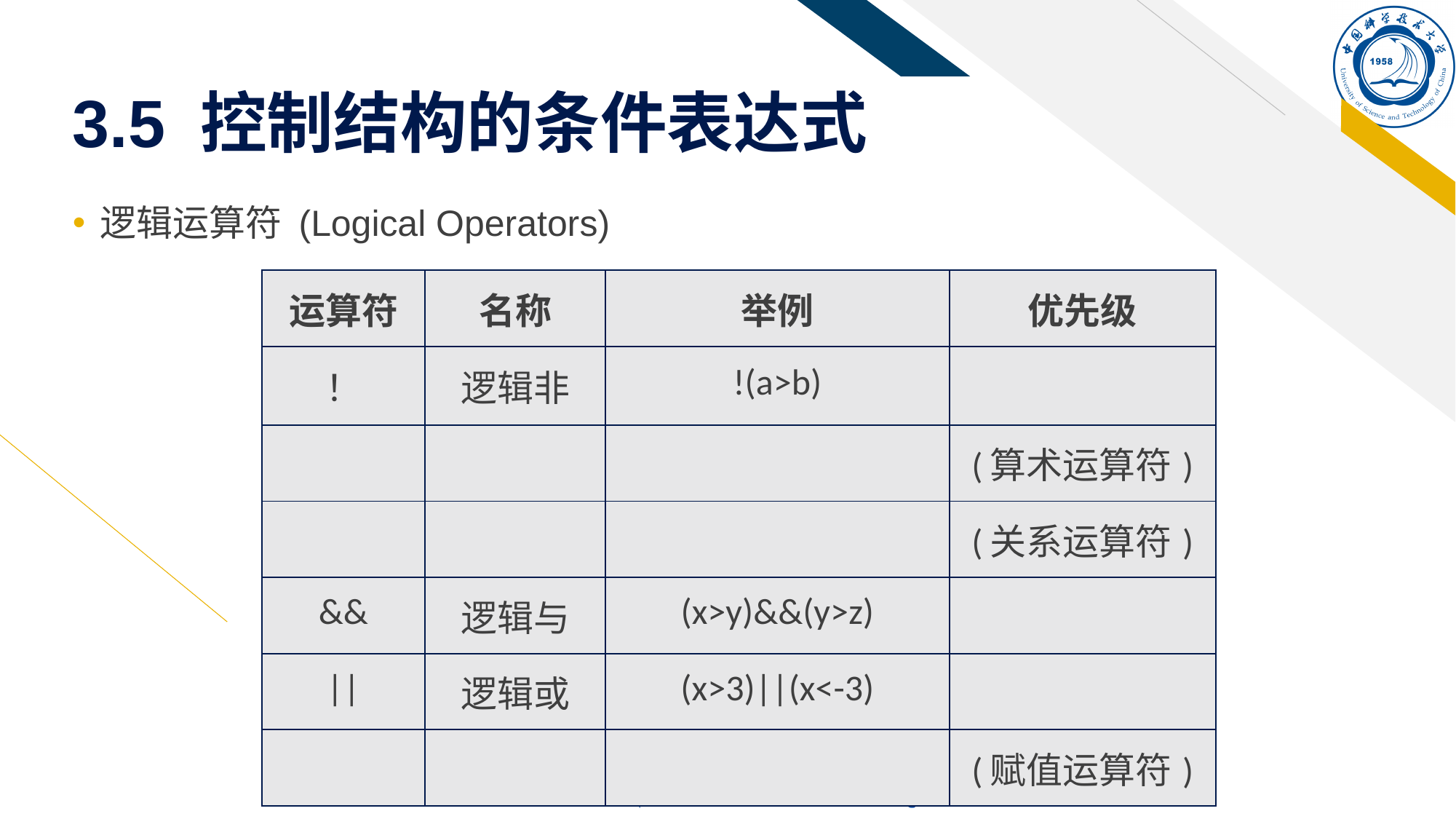

# 3.5 控制结构的条件表达式
逻辑运算符 (Logical Operators)
| 运算符 | 名称 | 举例 | 优先级 |
| --- | --- | --- | --- |
| ！ | 逻辑非 | !(a>b) |  |
|  |  |  | (算术运算符) |
|  |  |  | (关系运算符) |
| && | 逻辑与 | (x>y)&&(y>z) |  |
| || | 逻辑或 | (x>3)||(x<-3) |  |
|  |  |  | (赋值运算符) |